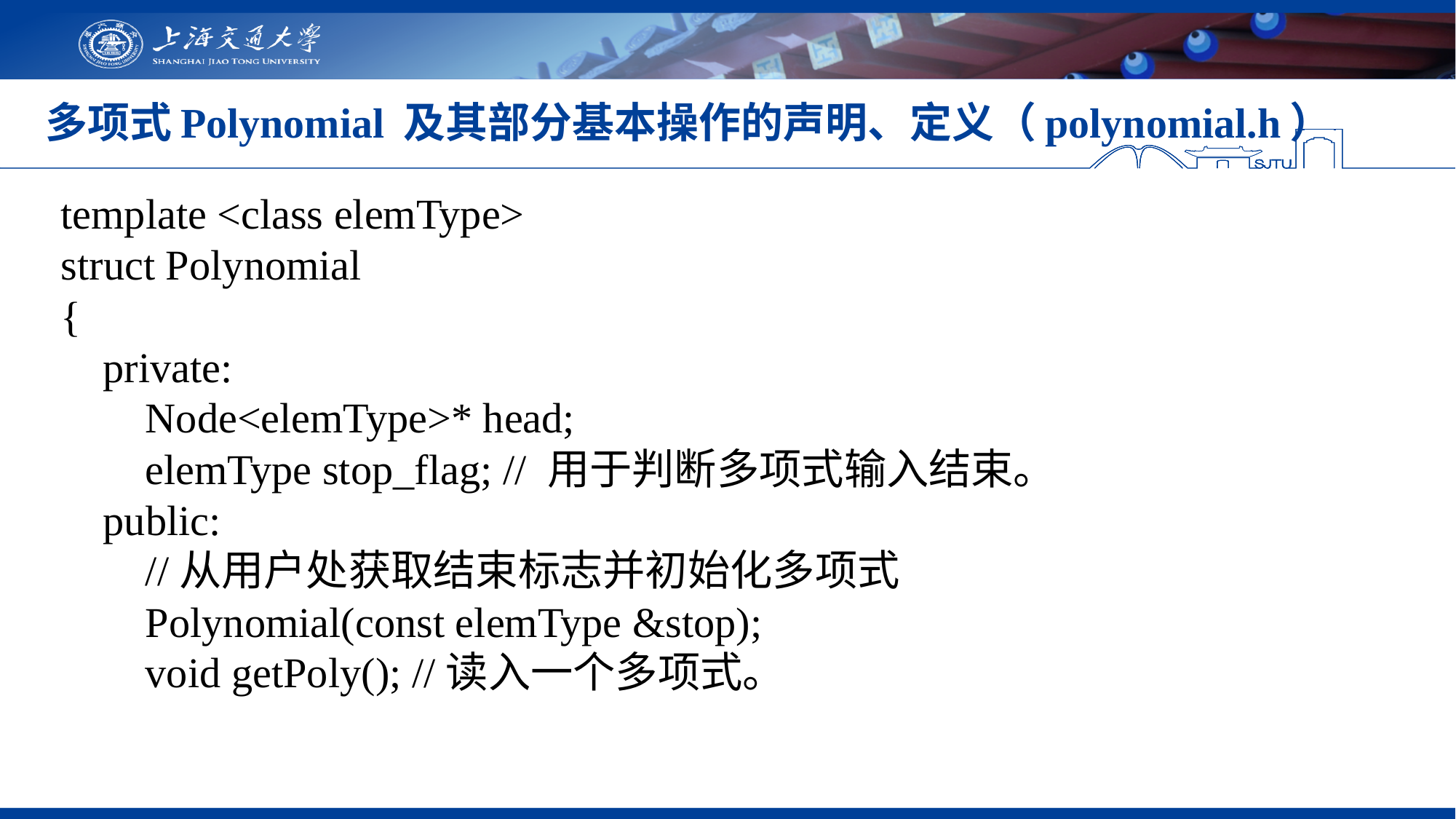

# 多项式Polynomial 及其部分基本操作的声明、定义（polynomial.h）
template <class elemType>
struct Polynomial
{
    private:
        Node<elemType>* head;
        elemType stop_flag; // 用于判断多项式输入结束。
    public:
        //从用户处获取结束标志并初始化多项式
        Polynomial(const elemType &stop);
        void getPoly(); //读入一个多项式。